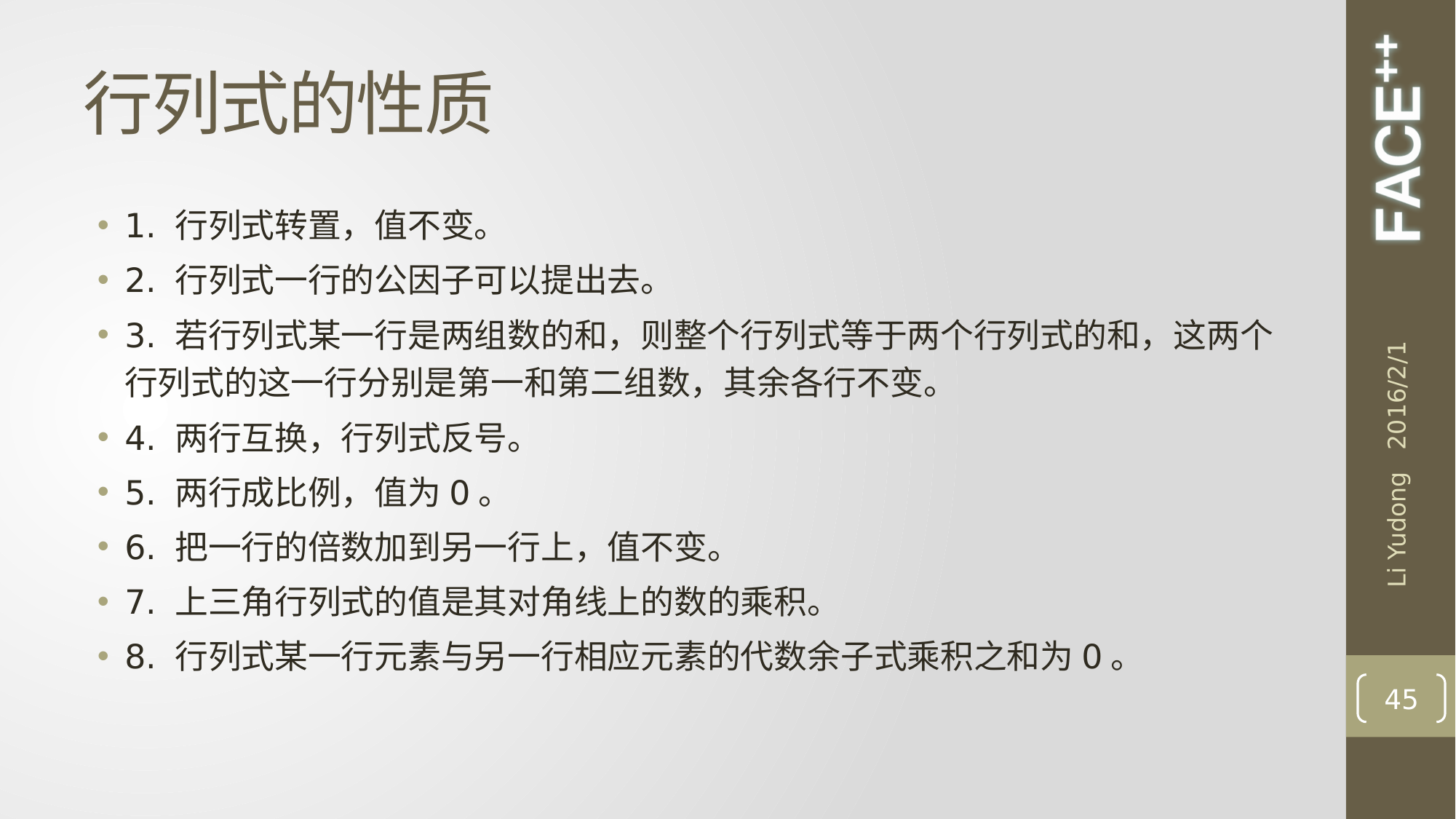

# 行列式的性质
1. 行列式转置，值不变。
2. 行列式一行的公因子可以提出去。
3. 若行列式某一行是两组数的和，则整个行列式等于两个行列式的和，这两个行列式的这一行分别是第一和第二组数，其余各行不变。
4. 两行互换，行列式反号。
5. 两行成比例，值为0。
6. 把一行的倍数加到另一行上，值不变。
7. 上三角行列式的值是其对角线上的数的乘积。
8. 行列式某一行元素与另一行相应元素的代数余子式乘积之和为0。
2016/2/1
Li Yudong
45